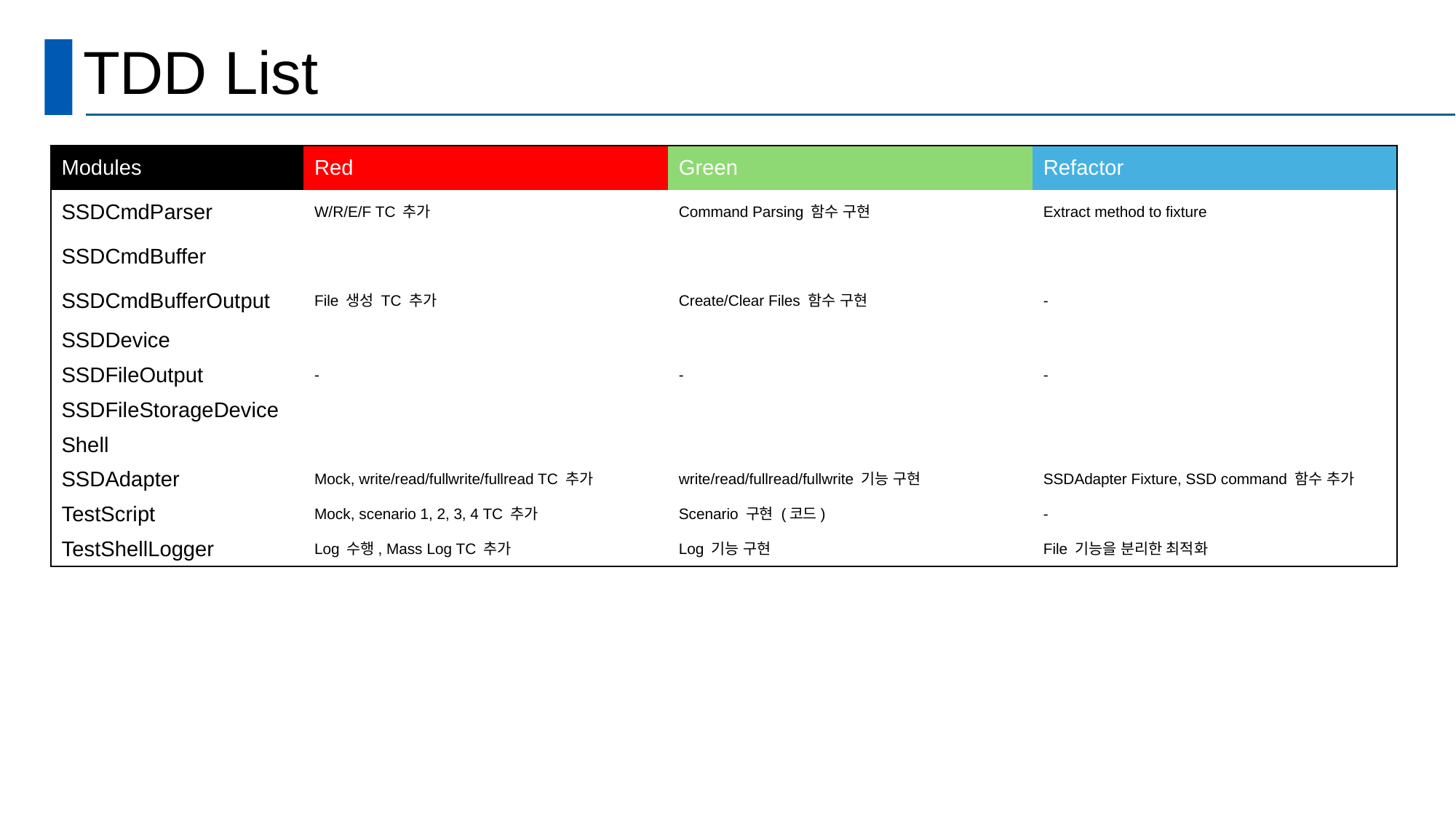

# TDD List
| Modules | Red | Green | Refactor |
| --- | --- | --- | --- |
| SSDCmdParser | W/R/E/F TC 추가 | Command Parsing 함수 구현 | Extract method to fixture |
| SSDCmdBuffer |  |  |  |
| SSDCmdBufferOutput | File 생성 TC 추가 | Create/Clear Files 함수 구현 | - |
| SSDDevice |  |  |  |
| SSDFileOutput | - | - | - |
| SSDFileStorageDevice |  |  |  |
| Shell |  |  |  |
| SSDAdapter | Mock, write/read/fullwrite/fullread TC 추가 | write/read/fullread/fullwrite 기능 구현 | SSDAdapter Fixture, SSD command 함수 추가 |
| TestScript | Mock, scenario 1, 2, 3, 4 TC 추가 | Scenario 구현 (코드) | - |
| TestShellLogger | Log 수행, Mass Log TC 추가 | Log 기능 구현 | File 기능을 분리한 최적화 |